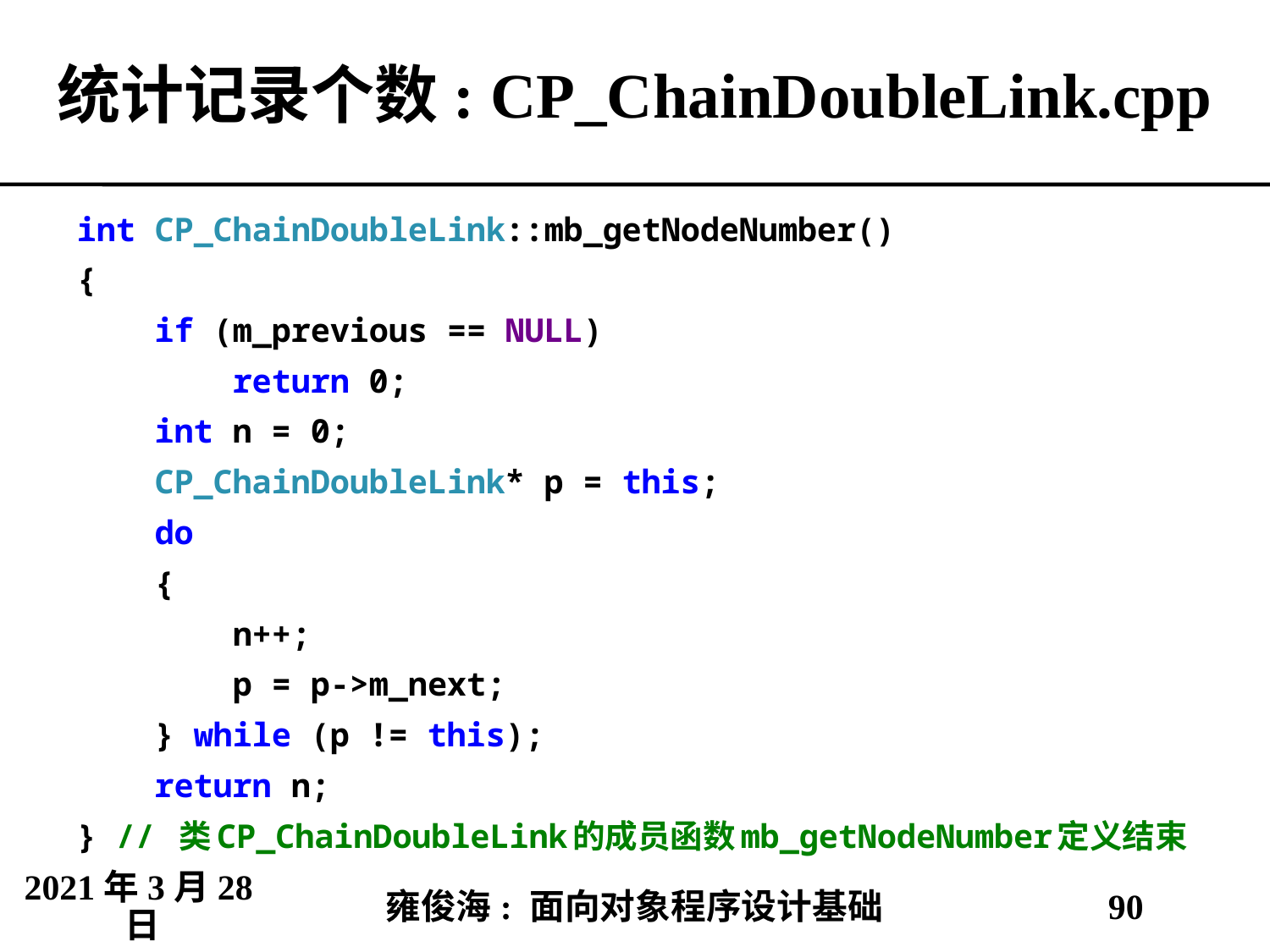

# 统计记录个数: CP_ChainDoubleLink.cpp

int CP_ChainDoubleLink::mb_getNodeNumber()
{
    if (m_previous == NULL)
        return 0;
    int n = 0;
    CP_ChainDoubleLink* p = this;
    do
    {
        n++;
        p = p->m_next;
    } while (p != this);
    return n;
} // 类CP_ChainDoubleLink的成员函数mb_getNodeNumber定义结束
2021年3月28日
雍俊海: 面向对象程序设计基础
90